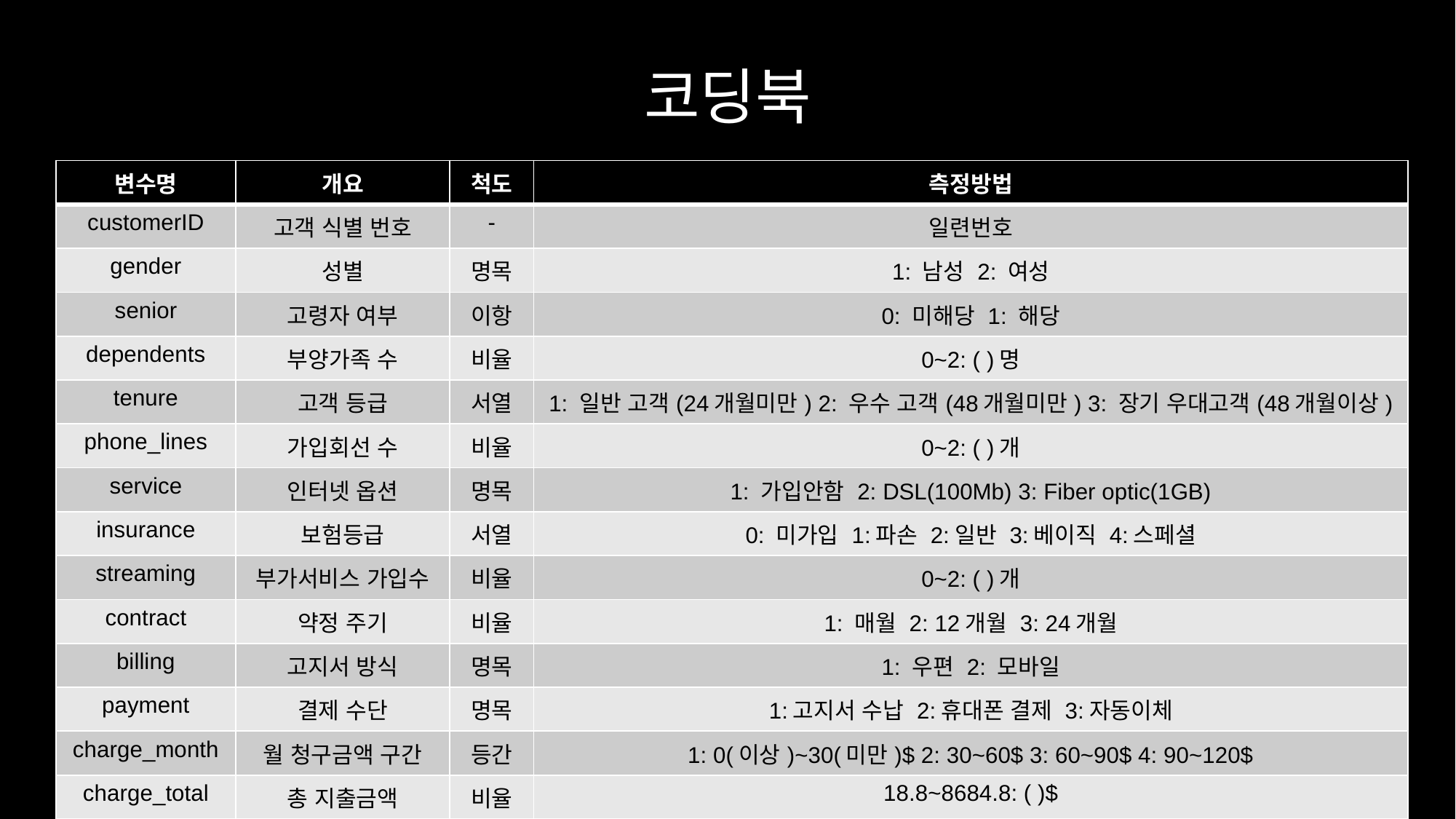

# 코딩북
| 변수명 | 개요 | 척도 | 측정방법 |
| --- | --- | --- | --- |
| customerID | 고객 식별 번호 | - | 일련번호 |
| gender | 성별 | 명목 | 1: 남성 2: 여성 |
| senior | 고령자 여부 | 이항 | 0: 미해당 1: 해당 |
| dependents | 부양가족 수 | 비율 | 0~2: ( )명 |
| tenure | 고객 등급 | 서열 | 1: 일반 고객(24개월미만) 2: 우수 고객(48개월미만) 3: 장기 우대고객(48개월이상) |
| phone\_lines | 가입회선 수 | 비율 | 0~2: ( )개 |
| service | 인터넷 옵션 | 명목 | 1: 가입안함 2: DSL(100Mb) 3: Fiber optic(1GB) |
| insurance | 보험등급 | 서열 | 0: 미가입 1:파손 2:일반 3:베이직 4:스페셜 |
| streaming | 부가서비스 가입수 | 비율 | 0~2: ( )개 |
| contract | 약정 주기 | 비율 | 1: 매월 2: 12개월 3: 24개월 |
| billing | 고지서 방식 | 명목 | 1: 우편 2: 모바일 |
| payment | 결제 수단 | 명목 | 1:고지서 수납 2:휴대폰 결제 3:자동이체 |
| charge\_month | 월 청구금액 구간 | 등간 | 1: 0(이상)~30(미만)$ 2: 30~60$ 3: 60~90$ 4: 90~120$ |
| charge\_total | 총 지출금액 | 비율 | 18.8~8684.8: ( )$ |
| churn | 이탈 여부 | 이항 | 0: 유지 1: 이탈 |